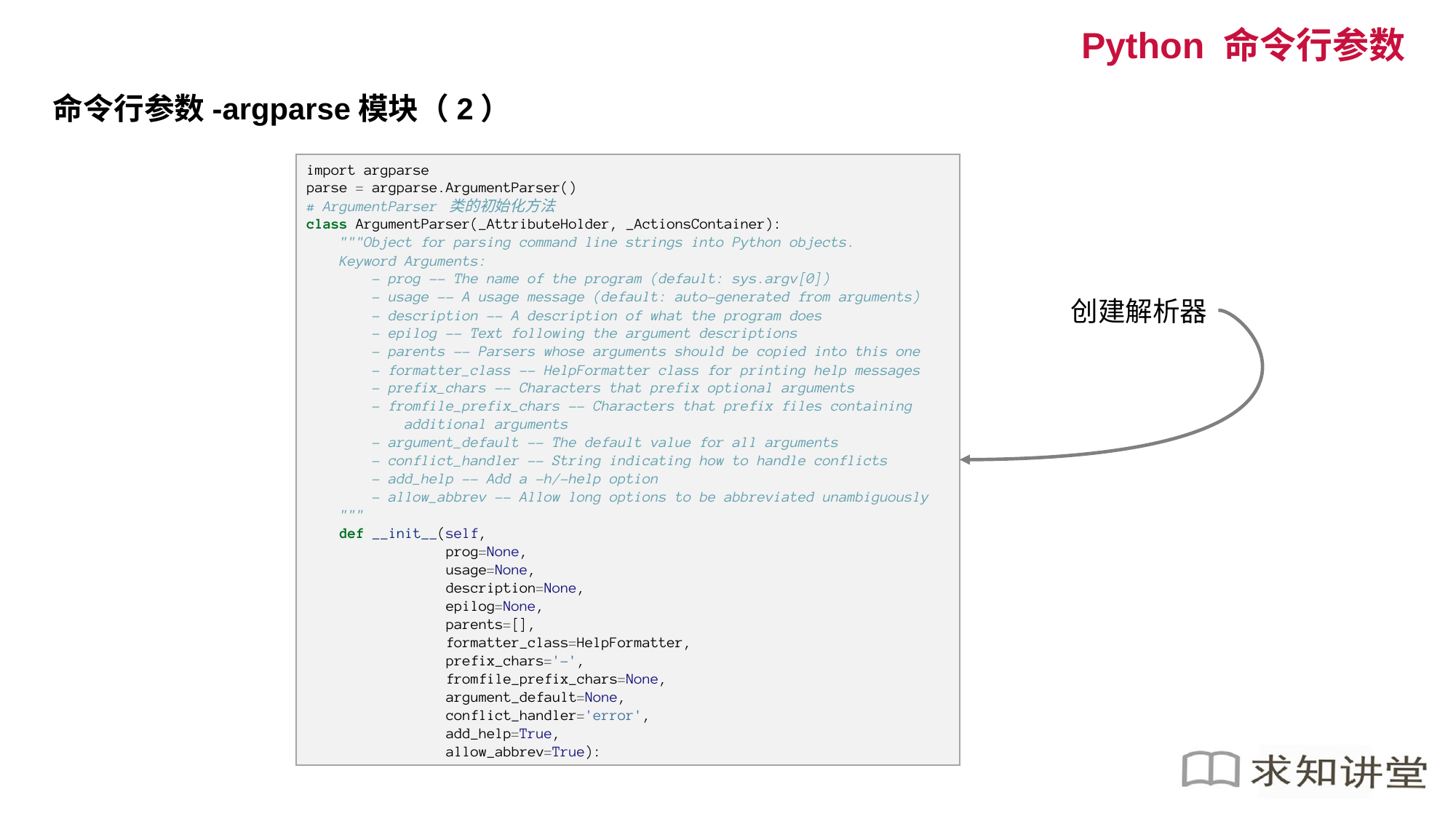

Python 命令行参数
命令行参数-argparse模块（2）

import argparse
parse = argparse.ArgumentParser()
# ArgumentParser 类的初始化方法
class ArgumentParser(_AttributeHolder, _ActionsContainer):
    """Object for parsing command line strings into Python objects.
    Keyword Arguments:
        - prog -- The name of the program (default: sys.argv[0])
        - usage -- A usage message (default: auto-generated from arguments)
        - description -- A description of what the program does
        - epilog -- Text following the argument descriptions
        - parents -- Parsers whose arguments should be copied into this one
        - formatter_class -- HelpFormatter class for printing help messages
        - prefix_chars -- Characters that prefix optional arguments
        - fromfile_prefix_chars -- Characters that prefix files containing
            additional arguments
        - argument_default -- The default value for all arguments
        - conflict_handler -- String indicating how to handle conflicts
        - add_help -- Add a -h/-help option
        - allow_abbrev -- Allow long options to be abbreviated unambiguously
    """
    def __init__(self,
                 prog=None,
                 usage=None,
                 description=None,
                 epilog=None,
                 parents=[],
                 formatter_class=HelpFormatter,
                 prefix_chars='-',
                 fromfile_prefix_chars=None,
                 argument_default=None,
                 conflict_handler='error',
                 add_help=True,
                 allow_abbrev=True):
创建解析器